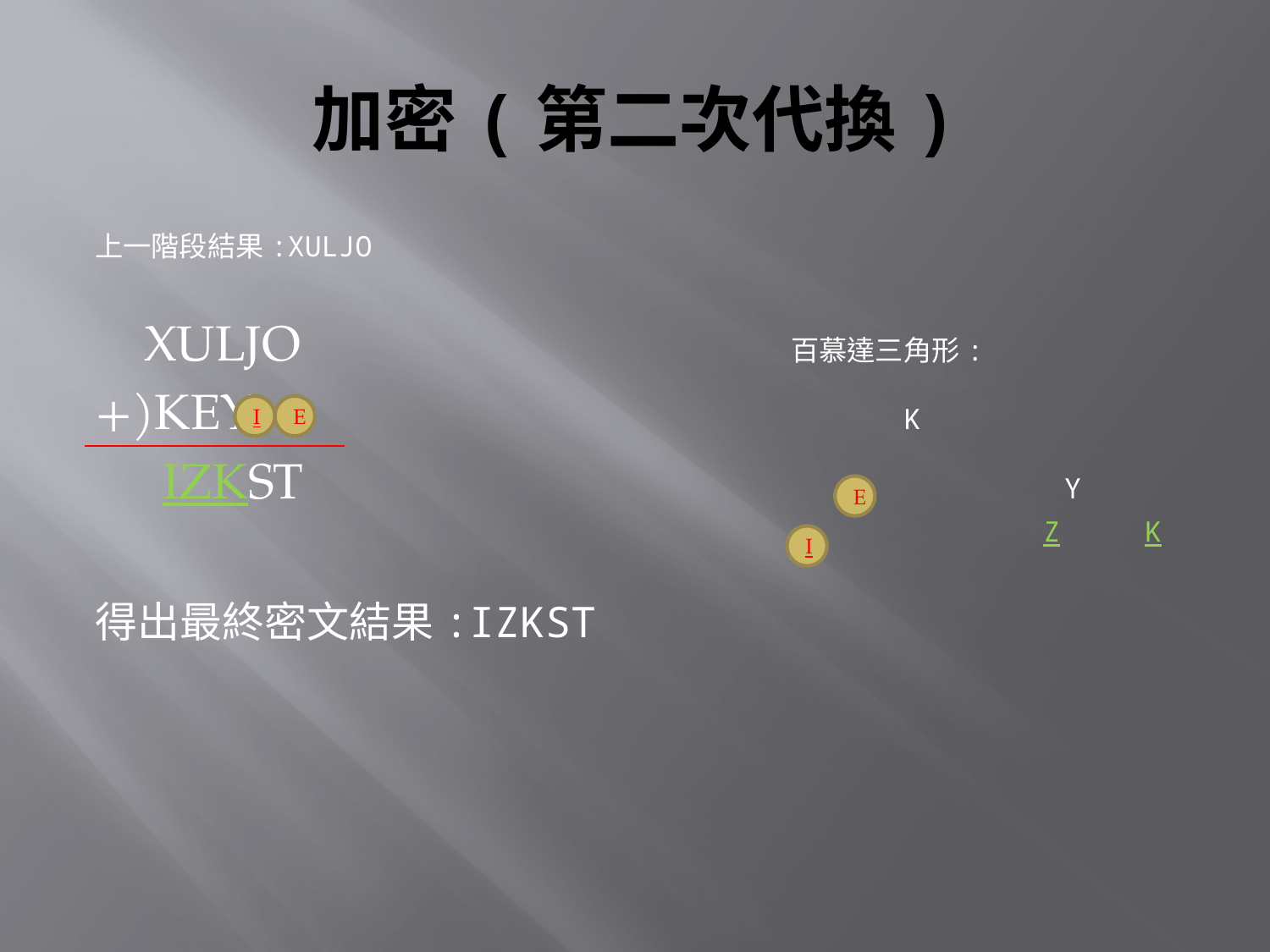

# 加密(第二次代換)
上一階段結果:XULJO

    XULJO                                       百慕達三角形:
+)KEY                                                     K
    IZKST                                             Y
                                                        Z     K

得出最終密文結果:IZKST

I
E
E
I